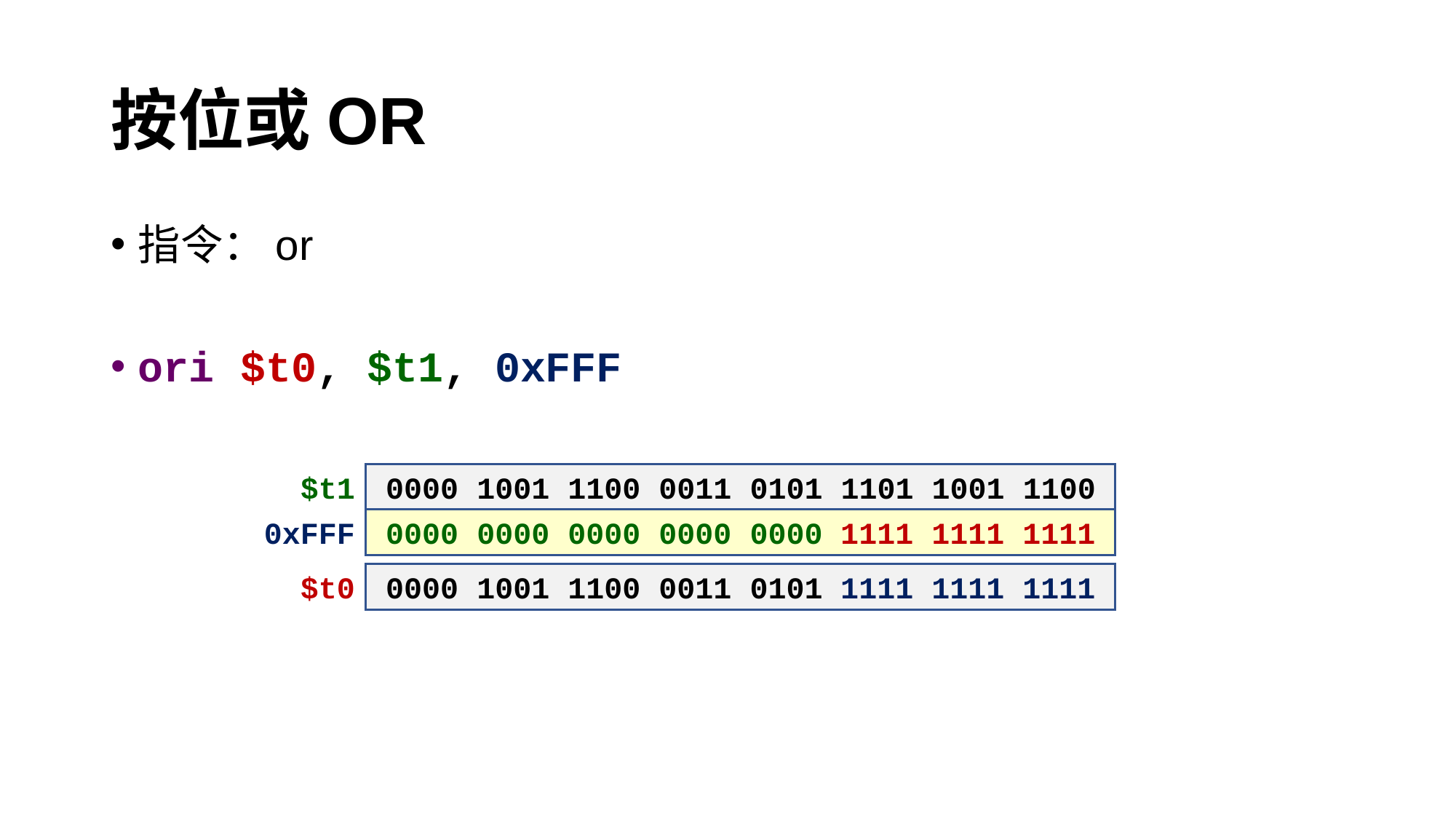

# 按位或OR
指令：or

ori $t0, $t1, 0xFFF
$t1
0000 1001 1100 0011 0101 1101 1001 1100
0xFFF
0000 0000 0000 0000 0000 1111 1111 1111
$t0
0000 1001 1100 0011 0101 1111 1111 1111